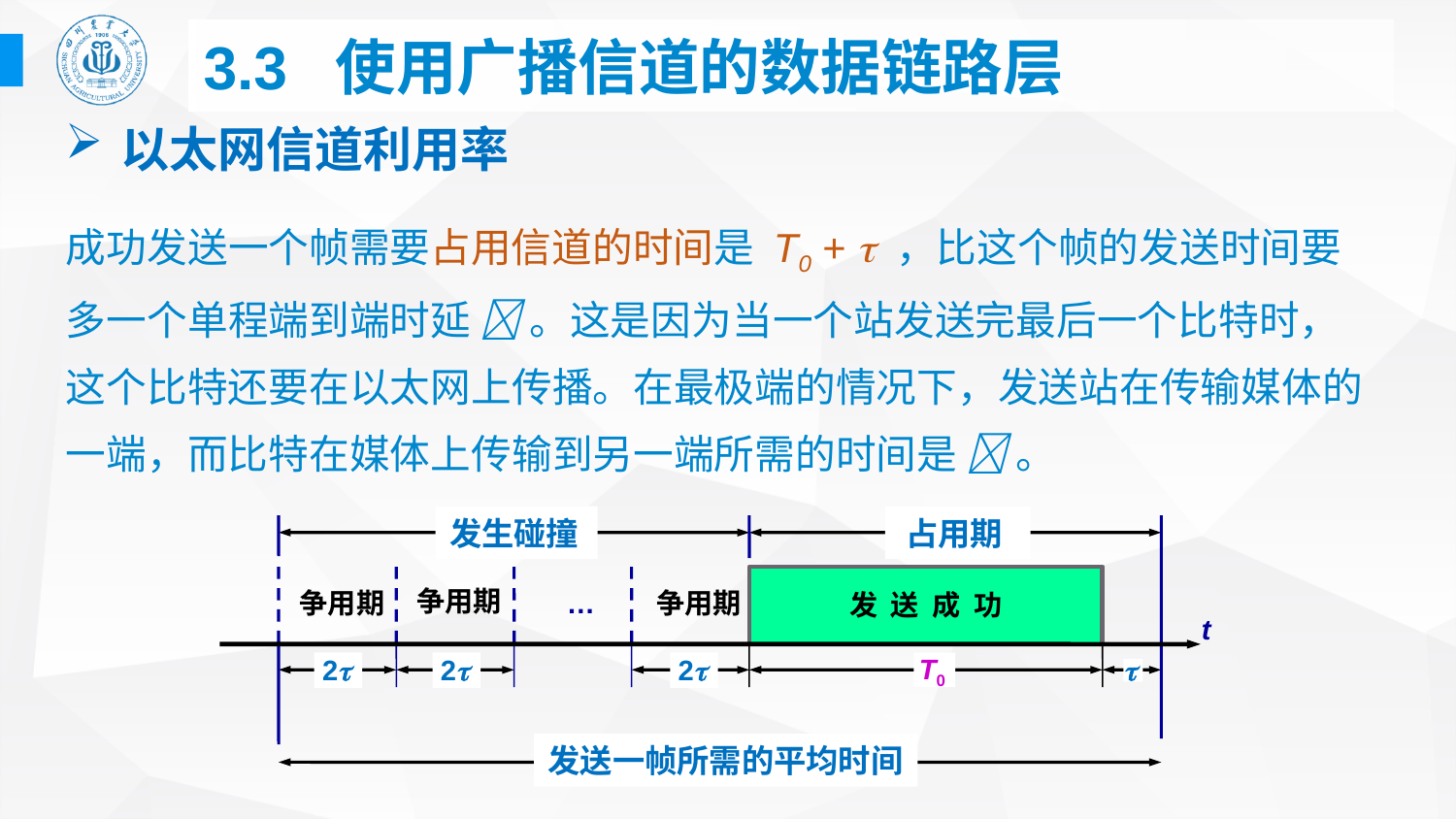

# 3.3  使用广播信道的数据链路层
以太网信道利用率
成功发送一个帧需要占用信道的时间是 T0 + τ ，比这个帧的发送时间要多一个单程端到端时延 τ 。这是因为当一个站发送完最后一个比特时，这个比特还要在以太网上传播。在最极端的情况下，发送站在传输媒体的一端，而比特在媒体上传输到另一端所需的时间是 τ 。
发生碰撞
占用期

争用期
争用期
争用期
…
发  送  成  功
t

T0

2τ

2τ

2τ

τ

发送一帧所需的平均时间